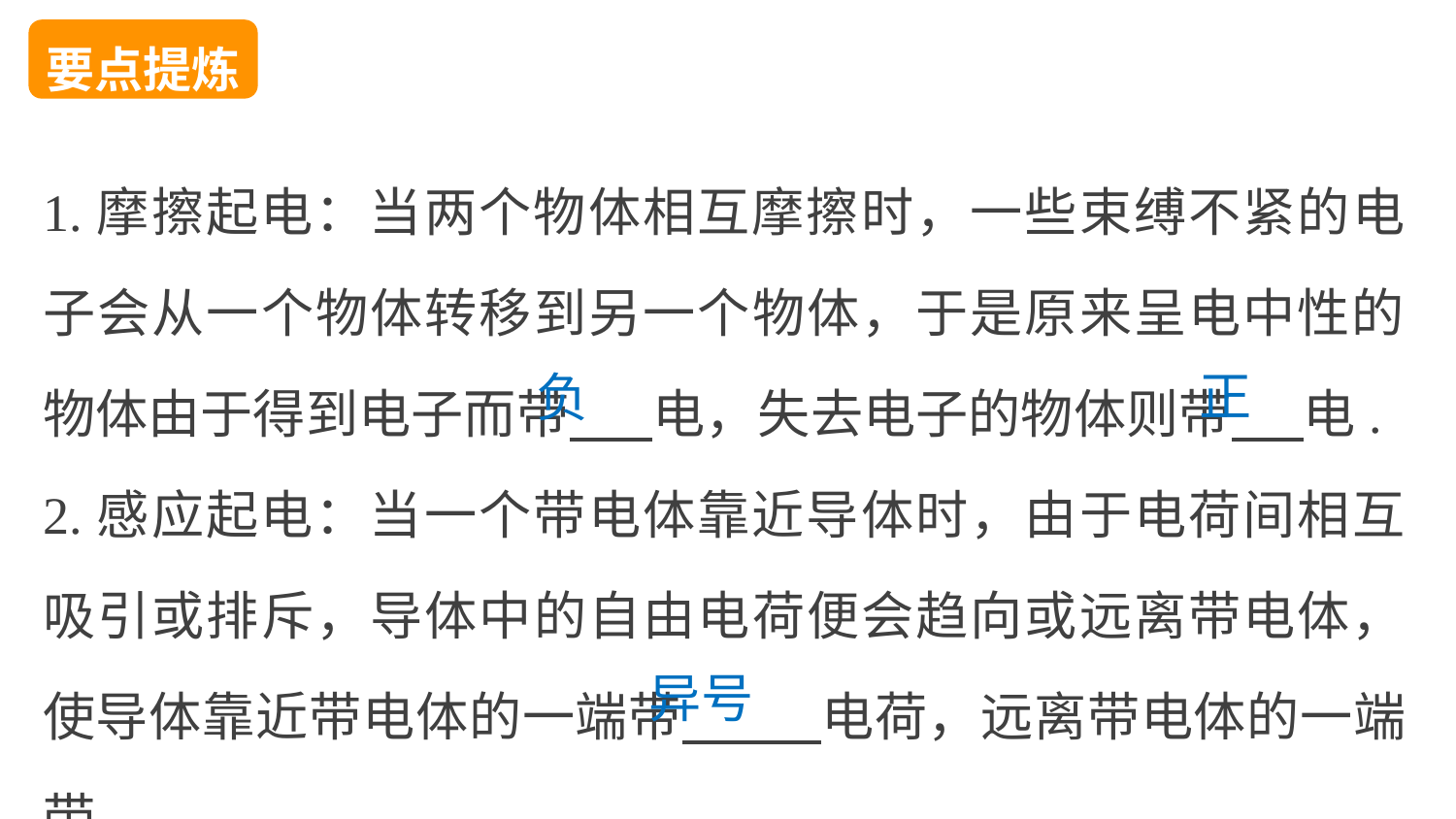

要点提炼
1.摩擦起电：当两个物体相互摩擦时，一些束缚不紧的电子会从一个物体转移到另一个物体，于是原来呈电中性的物体由于得到电子而带       电，失去电子的物体则带      电.
2.感应起电：当一个带电体靠近导体时，由于电荷间相互吸引或排斥，导体中的自由电荷便会趋向或远离带电体，使导体靠近带电体的一端带           电荷，远离带电体的一端带
正
负
异号